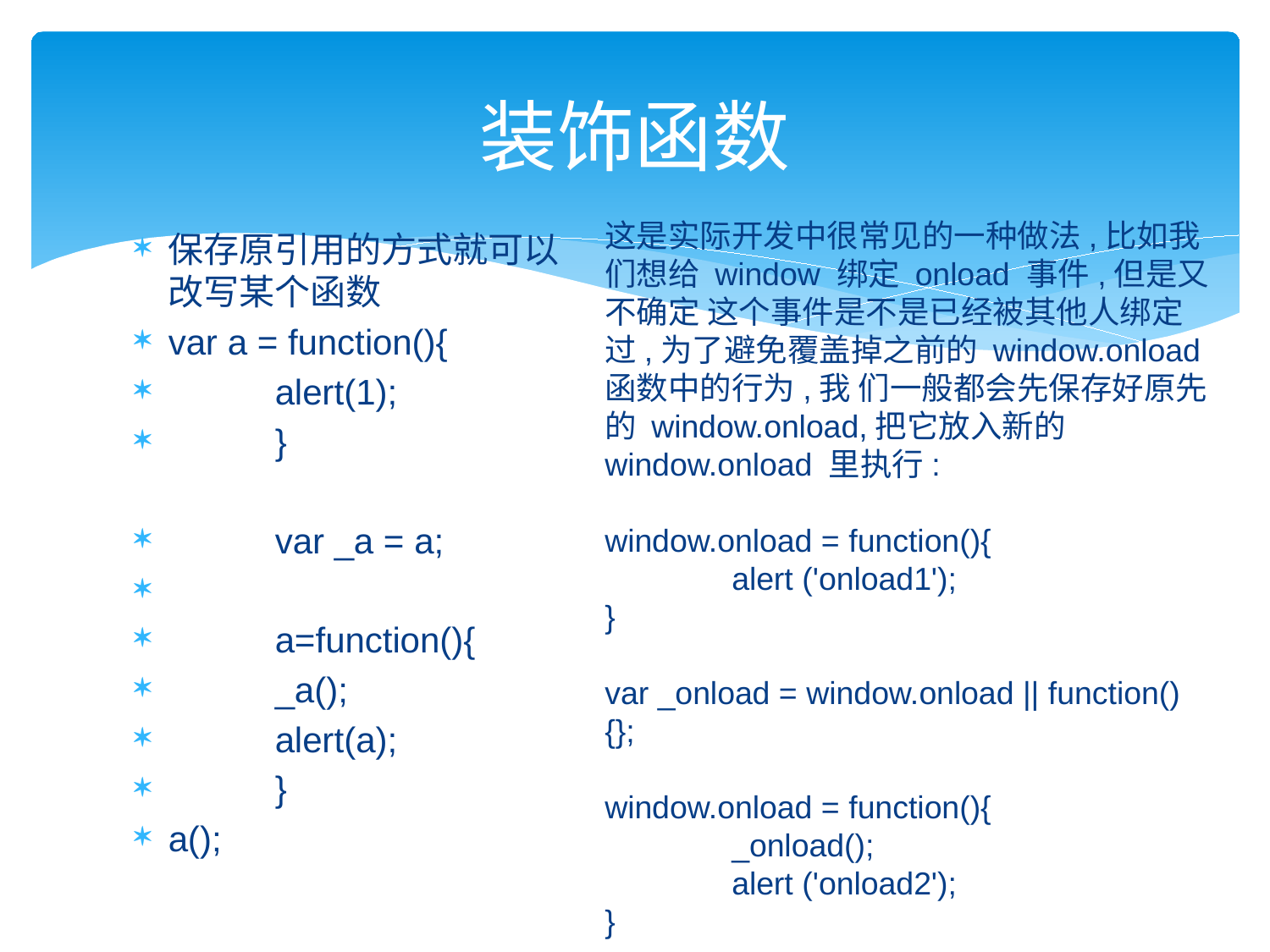

# 装饰函数
这是实际开发中很常见的一种做法,比如我们想给 window 绑定 onload 事件,但是又不确定 这个事件是不是已经被其他人绑定过,为了避免覆盖掉之前的 window.onload 函数中的行为,我 们一般都会先保存好原先的 window.onload,把它放入新的 window.onload 里执行:

window.onload = function(){
	alert ('onload1');
}

var _onload = window.onload || function(){};

window.onload = function(){
	_onload();
	alert ('onload2');
}
保存原引用的方式就可以改写某个函数
var a = function(){
		alert(1);
	}

	var _a = a;

	a=function(){
		_a();
		alert(a);
	}
a();